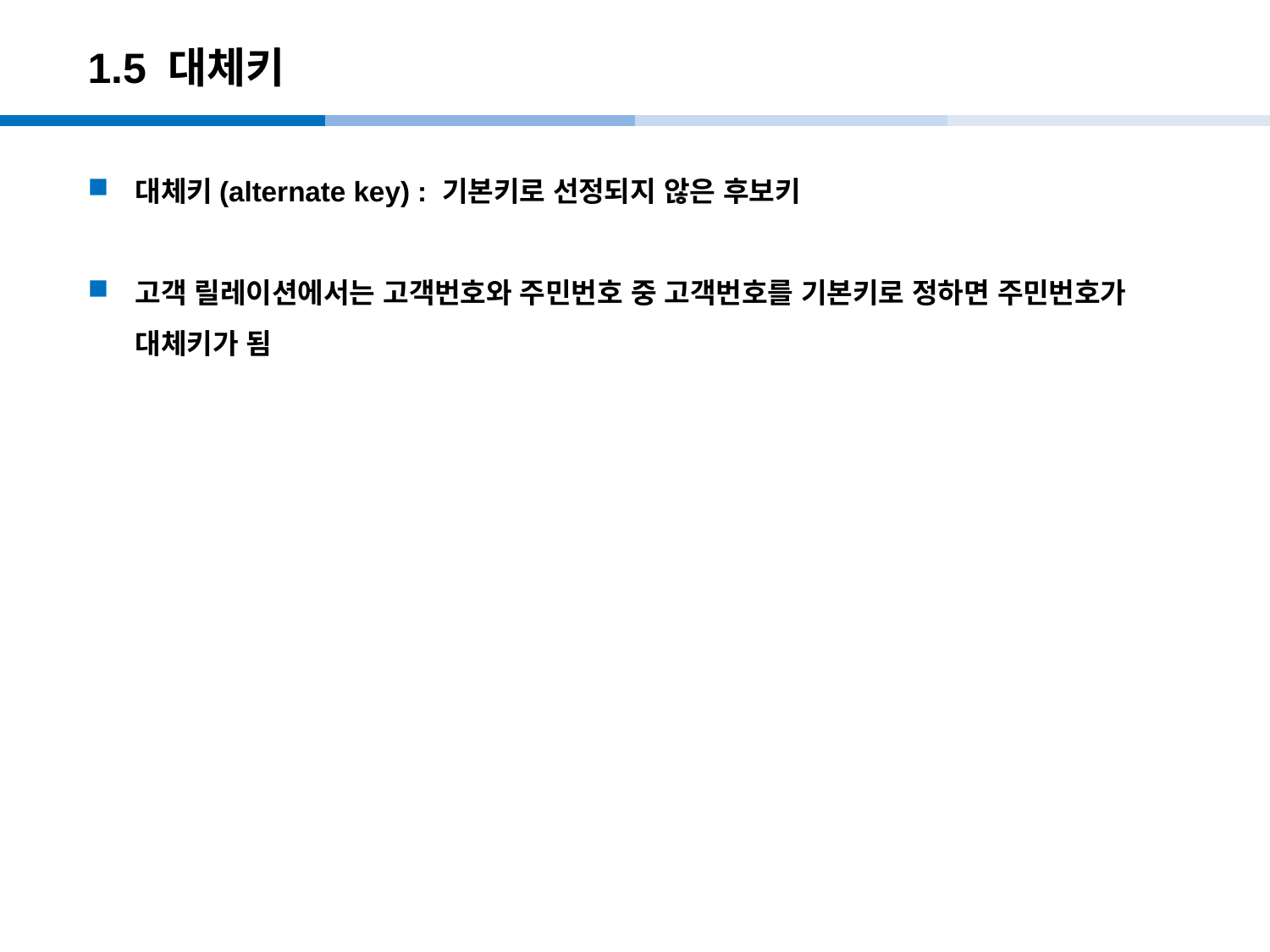

# 1.5 대체키
대체키(alternate key) : 기본키로 선정되지 않은 후보키

고객 릴레이션에서는 고객번호와 주민번호 중 고객번호를 기본키로 정하면 주민번호가 대체키가 됨